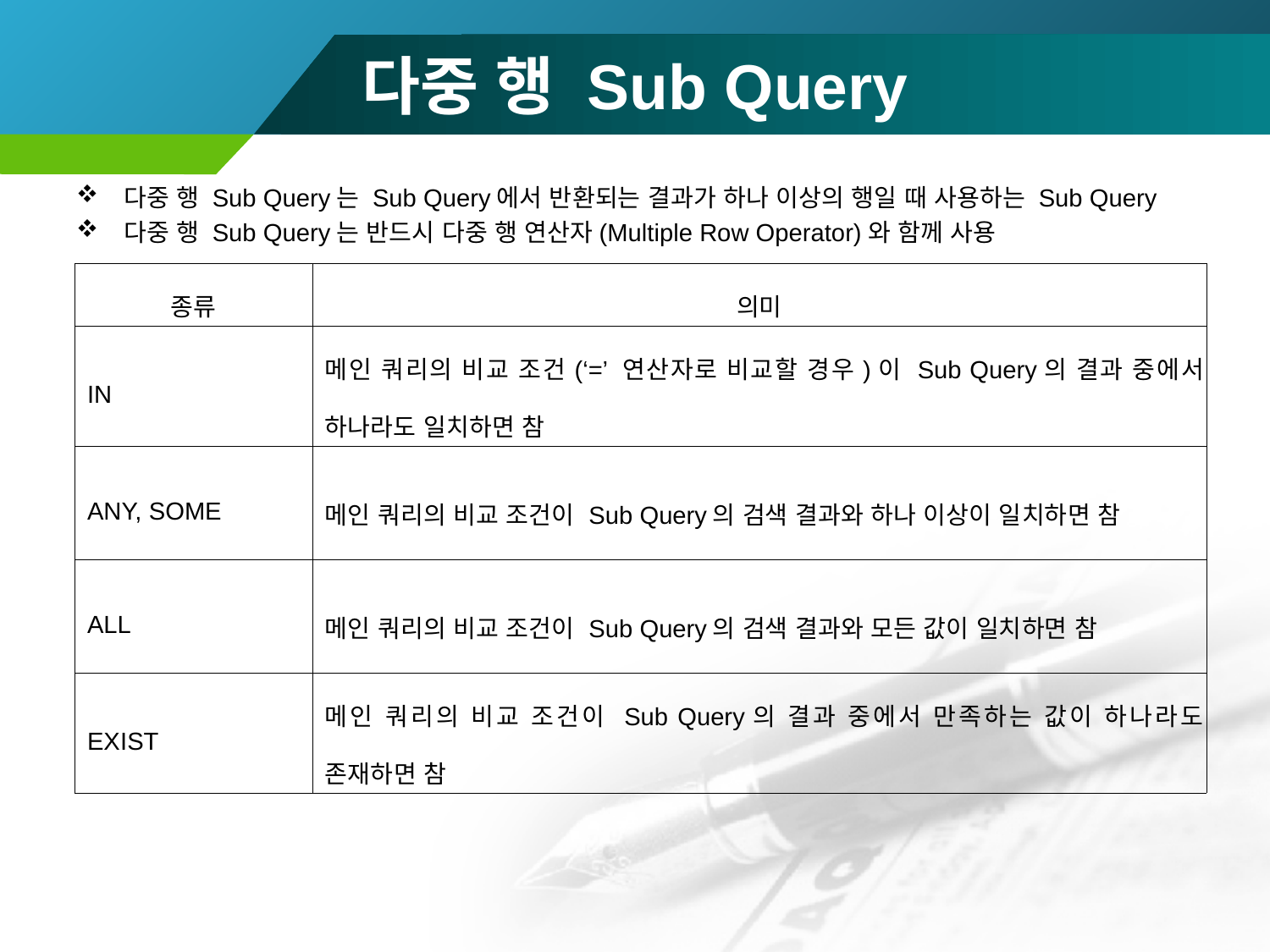

# 다중 행 Sub Query
다중 행 Sub Query는 Sub Query에서 반환되는 결과가 하나 이상의 행일 때 사용하는 Sub Query
다중 행 Sub Query는 반드시 다중 행 연산자(Multiple Row Operator)와 함께 사용

| 종류 | 의미 |
| --- | --- |
| IN | 메인 쿼리의 비교 조건(‘=’ 연산자로 비교할 경우)이 Sub Query의 결과 중에서 하나라도 일치하면 참 |
| ANY, SOME | 메인 쿼리의 비교 조건이 Sub Query의 검색 결과와 하나 이상이 일치하면 참 |
| ALL | 메인 쿼리의 비교 조건이 Sub Query의 검색 결과와 모든 값이 일치하면 참 |
| EXIST | 메인 쿼리의 비교 조건이 Sub Query의 결과 중에서 만족하는 값이 하나라도 존재하면 참 |